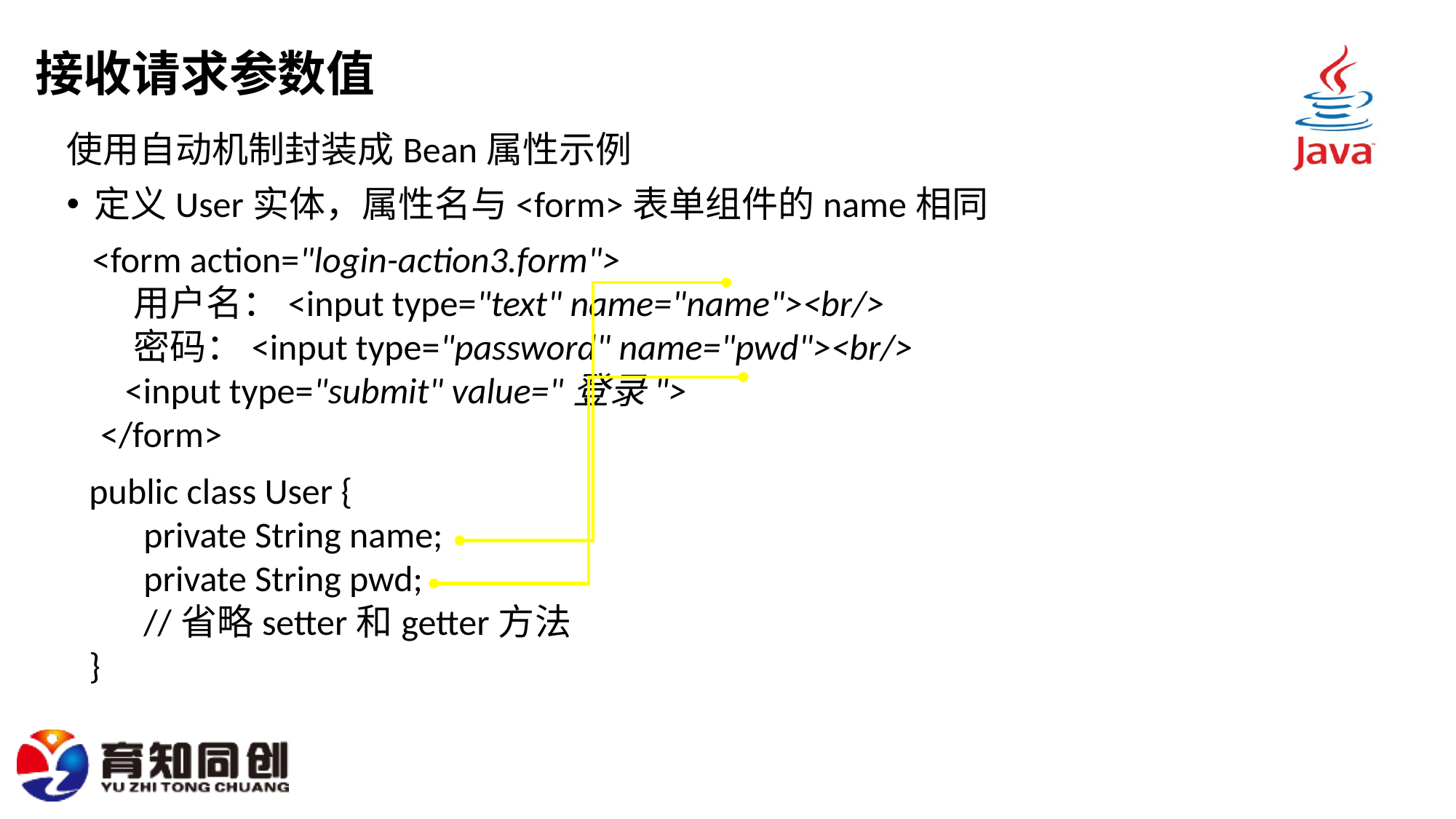

# 接收请求参数值
使用自动机制封装成Bean属性示例
定义User实体，属性名与<form>表单组件的name相同
<form action="login-action3.form">
    用户名：<input type="text" name="name"><br/>
    密码：<input type="password" name="pwd"><br/>
    <input type="submit" value="登录">
 </form>
public class User {
private String name;
private String pwd;
//省略setter和getter方法
}